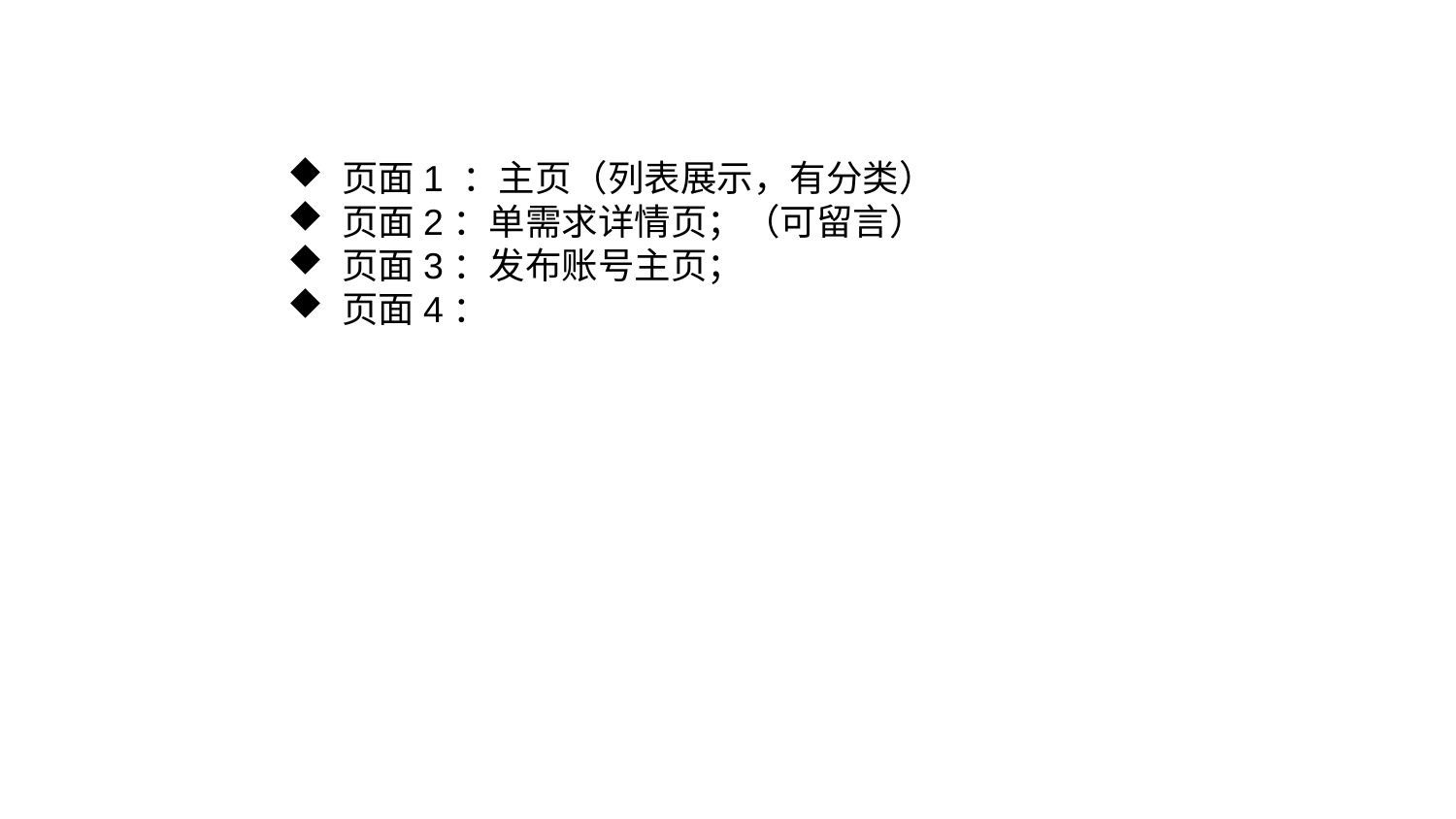

页面1 ：主页（列表展示，有分类）
页面2：单需求详情页；（可留言）
页面3：发布账号主页；
页面4：